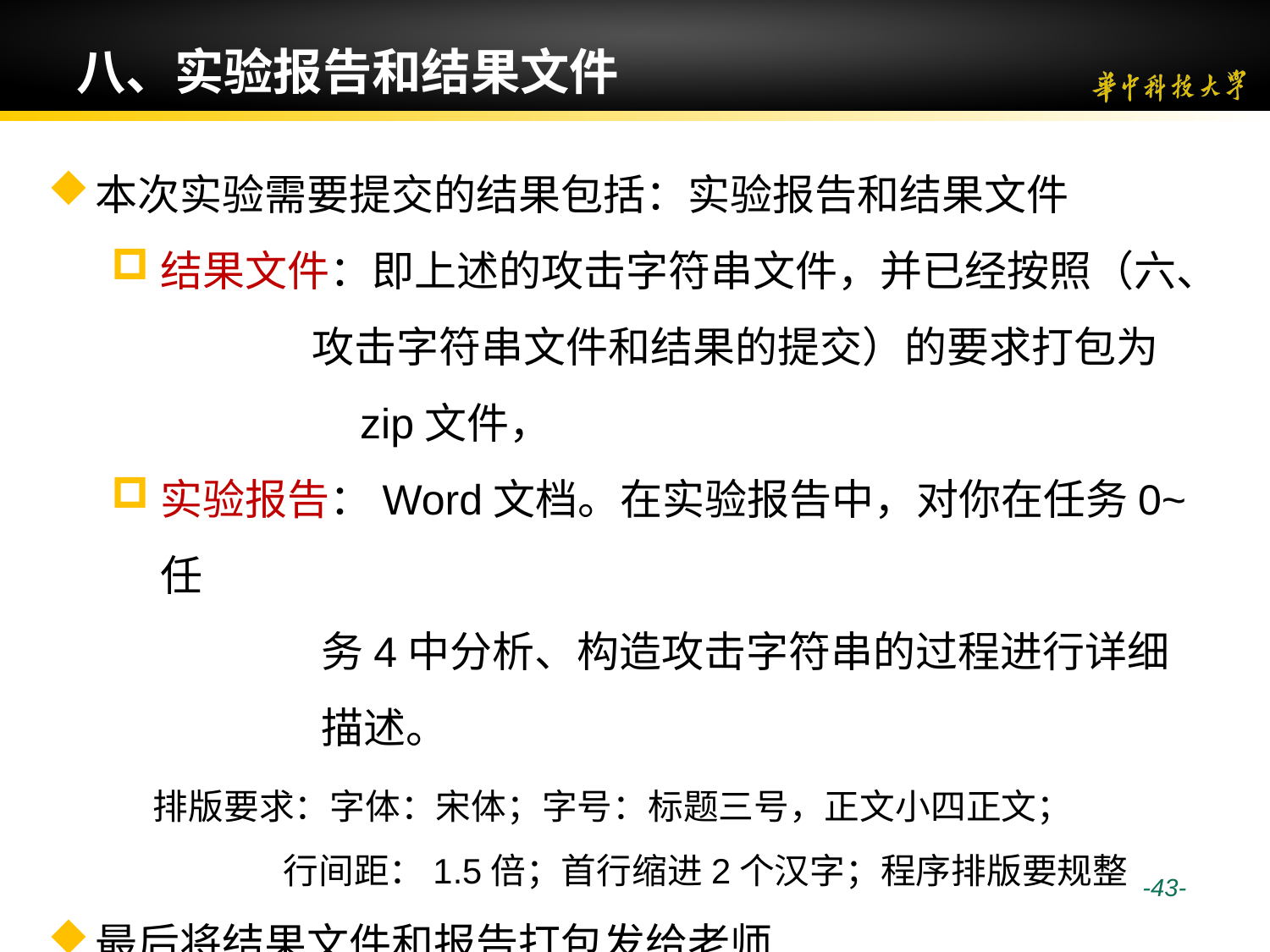

# 八、实验报告和结果文件
本次实验需要提交的结果包括：实验报告和结果文件
结果文件：即上述的攻击字符串文件，并已经按照（六、
                    攻击字符串文件和结果的提交）的要求打包为
                     zip文件，
实验报告：Word文档。在实验报告中，对你在任务0~任
                     务4中分析、构造攻击字符串的过程进行详细
                     描述。
          排版要求：字体：宋体；字号：标题三号，正文小四正文；
                             行间距：1.5倍；首行缩进2个汉字；程序排版要规整
最后将结果文件和报告打包发给老师

 -43-